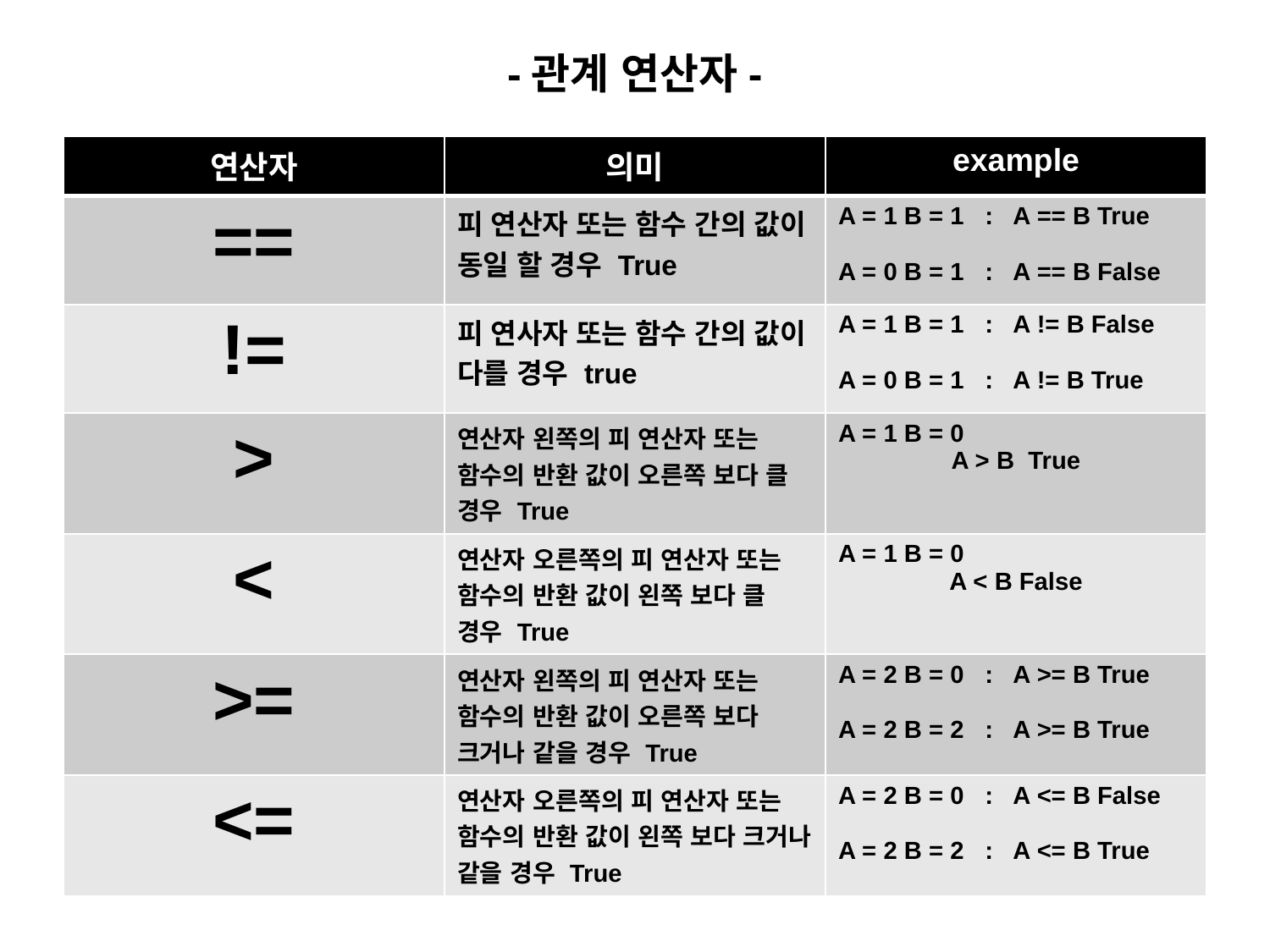

# -관계 연산자-
| 연산자 | 의미 | example |
| --- | --- | --- |
| == | 피 연산자 또는 함수 간의 값이 동일 할 경우 True | A = 1 B = 1 : A == B True A = 0 B = 1 : A == B False |
| != | 피 연사자 또는 함수 간의 값이 다를 경우 true | A = 1 B = 1 : A != B False A = 0 B = 1 : A != B True |
| > | 연산자 왼쪽의 피 연산자 또는 함수의 반환 값이 오른쪽 보다 클 경우 True | A = 1 B = 0 A > B True |
| < | 연산자 오른쪽의 피 연산자 또는 함수의 반환 값이 왼쪽 보다 클 경우 True | A = 1 B = 0 A < B False |
| >= | 연산자 왼쪽의 피 연산자 또는 함수의 반환 값이 오른쪽 보다 크거나 같을 경우 True | A = 2 B = 0 : A >= B True A = 2 B = 2 : A >= B True |
| <= | 연산자 오른쪽의 피 연산자 또는 함수의 반환 값이 왼쪽 보다 크거나 같을 경우 True | A = 2 B = 0 : A <= B False A = 2 B = 2 : A <= B True |